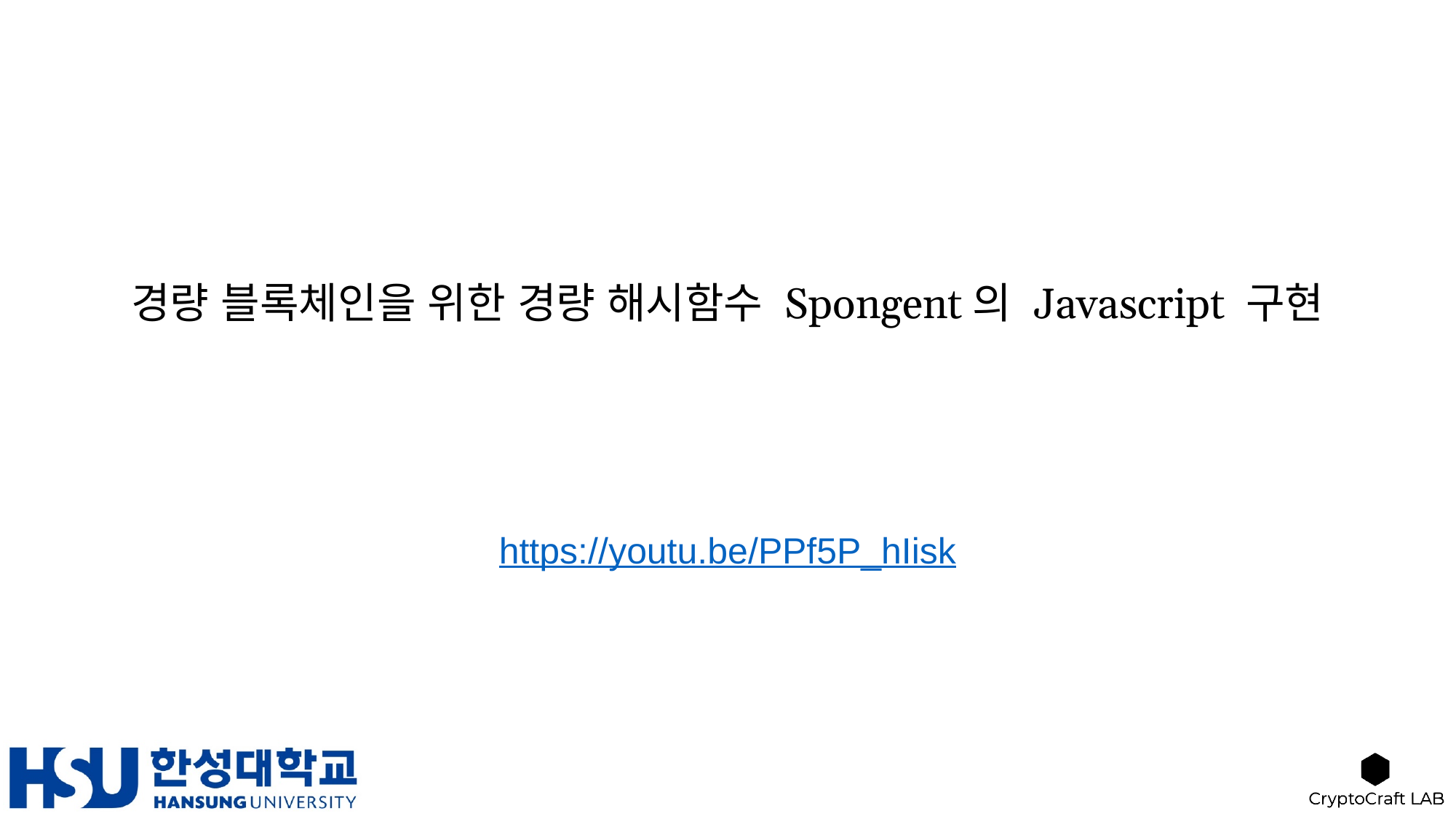

# 경량 블록체인을 위한 경량 해시함수 Spongent의 Javascript 구현
https://youtu.be/PPf5P_hIisk